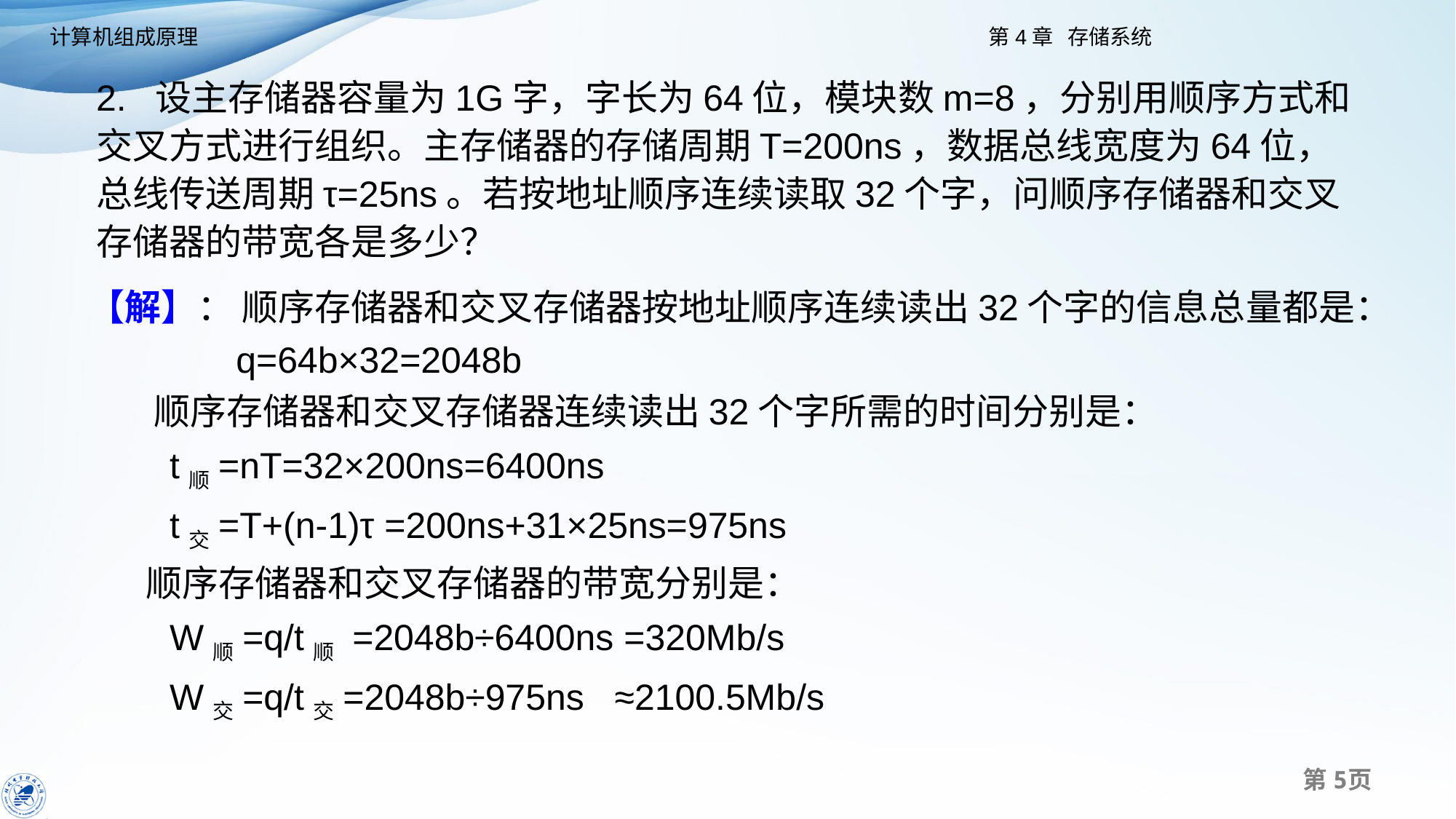

2.  设主存储器容量为1G字，字长为64位，模块数m=8，分别用顺序方式和交叉方式进行组织。主存储器的存储周期T=200ns，数据总线宽度为64位，总线传送周期τ=25ns。若按地址顺序连续读取32个字，问顺序存储器和交叉存储器的带宽各是多少？
【解】： 顺序存储器和交叉存储器按地址顺序连续读出32个字的信息总量都是：                 q=64b×32=2048b
       顺序存储器和交叉存储器连续读出32个字所需的时间分别是：
        t顺=nT=32×200ns=6400ns
        t交=T+(n-1)τ =200ns+31×25ns=975ns
      顺序存储器和交叉存储器的带宽分别是：
        W顺=q/t顺  =2048b÷6400ns =320Mb/s
        W交=q/t交=2048b÷975ns   ≈2100.5Mb/s